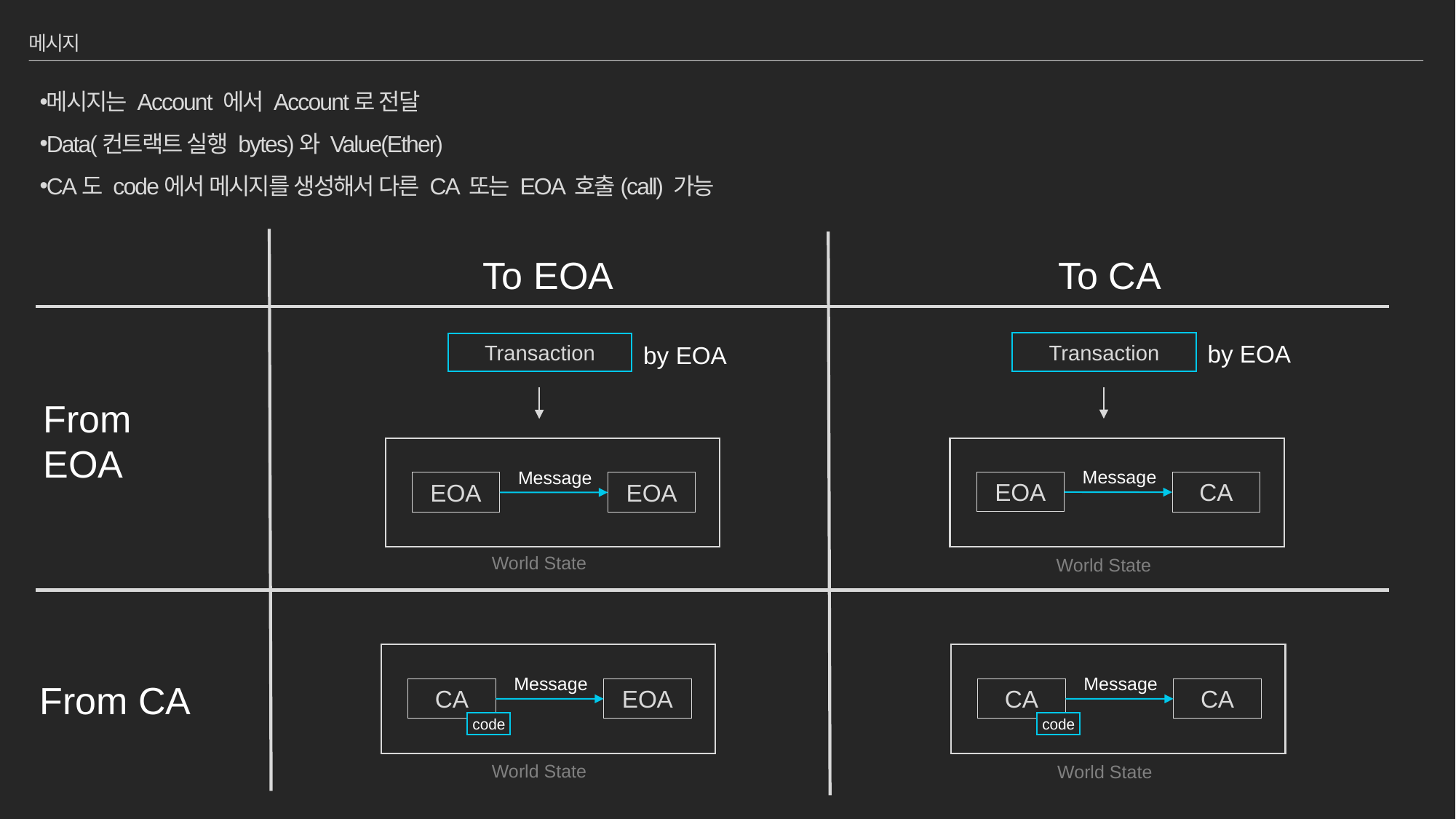

# 메시지
메시지는 Account 에서 Account로 전달
Data(컨트랙트 실행 bytes)와 Value(Ether)
CA도 code에서 메시지를 생성해서 다른 CA 또는 EOA 호출(call) 가능
To EOA
To CA
Transaction
by EOA

Message
EOA
CA
World State
Transaction
by EOA

Message
EOA
EOA
World State
From EOA

Message
CA
EOA
code
World State

Message
CA
CA
code
World State
From CA